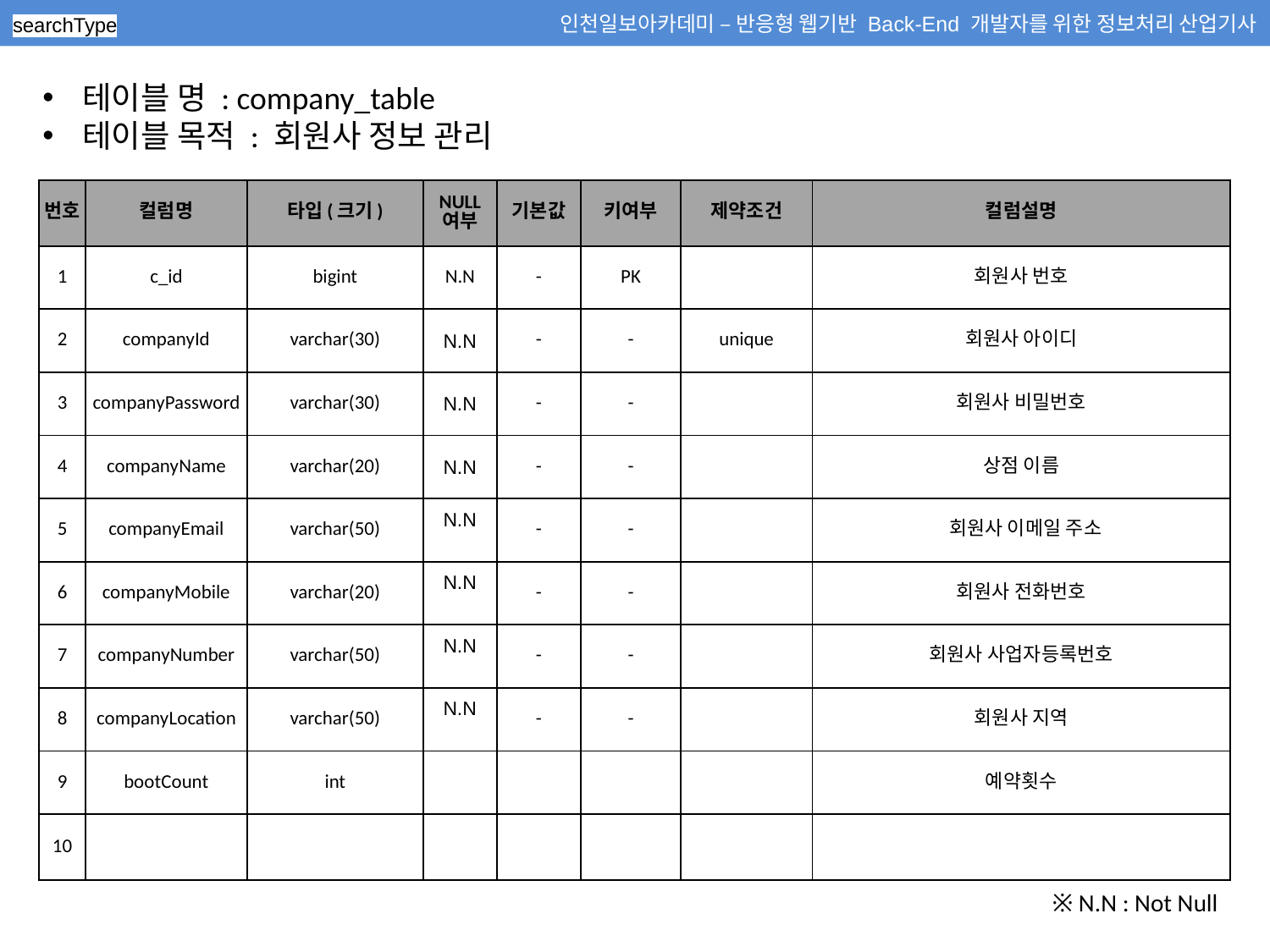

searchType
테이블 명 : company_table
테이블 목적 : 회원사 정보 관리
| 번호 | 컬럼명 | 타입(크기) | NULL 여부 | 기본값 | 키여부 | 제약조건 | 컬럼설명 |
| --- | --- | --- | --- | --- | --- | --- | --- |
| 1 | c\_id | bigint | N.N | - | PK |  | 회원사 번호 |
| 2 | companyId | varchar(30) | N.N | - | - | unique | 회원사 아이디 |
| 3 | companyPassword | varchar(30) | N.N | - | - |  | 회원사 비밀번호 |
| 4 | companyName | varchar(20) | N.N | - | - |  | 상점 이름 |
| 5 | companyEmail | varchar(50) | N.N | - | - |  | 회원사 이메일 주소 |
| 6 | companyMobile | varchar(20) | N.N | - | - |  | 회원사 전화번호 |
| 7 | companyNumber | varchar(50) | N.N | - | - |  | 회원사 사업자등록번호 |
| 8 | companyLocation | varchar(50) | N.N | - | - |  | 회원사 지역 |
| 9 | bootCount | int |  |  |  |  | 예약횟수 |
| 10 |  |  |  |  |  |  |  |
※ N.N : Not Null